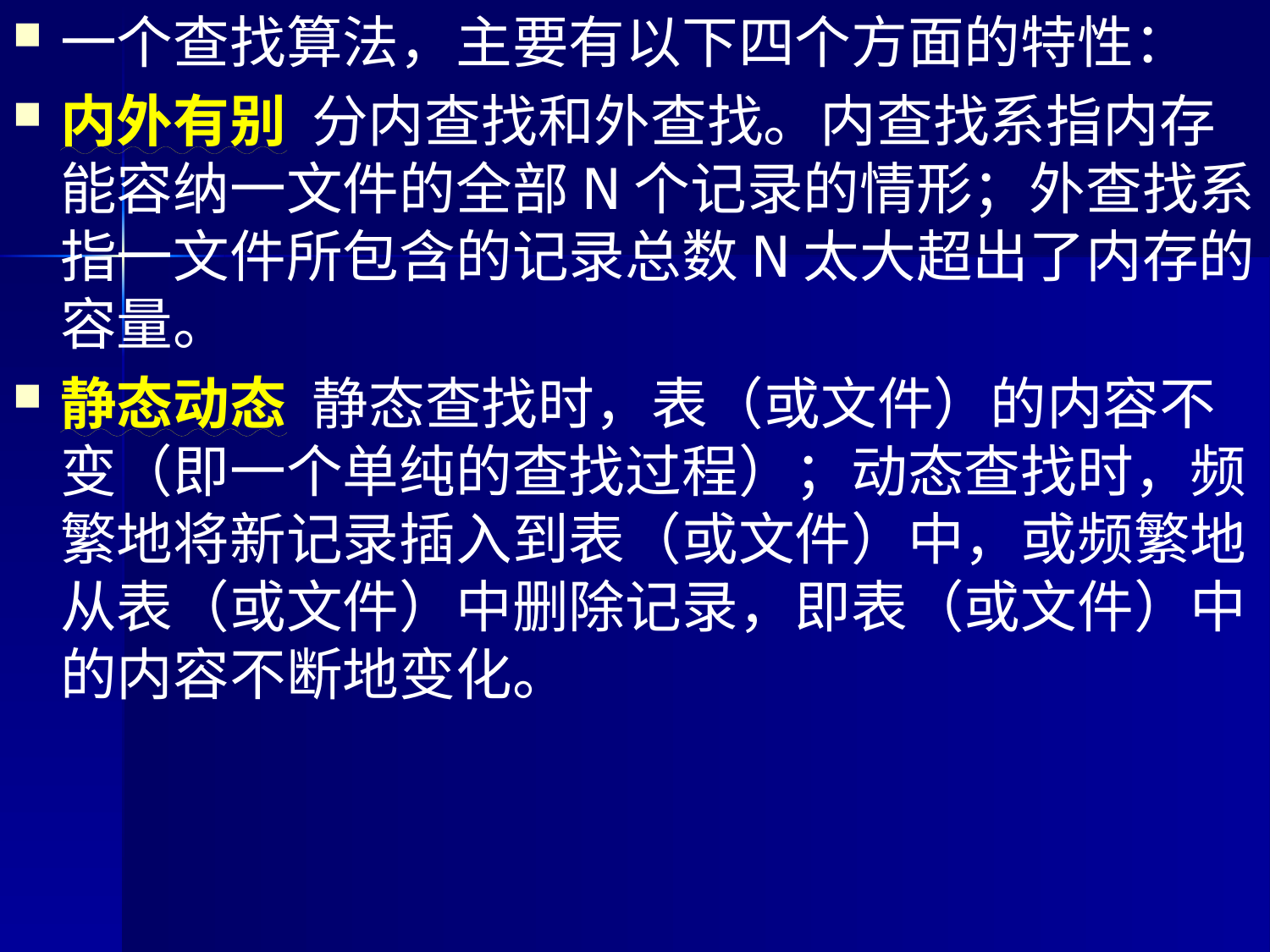

一个查找算法，主要有以下四个方面的特性：
内外有别  分内查找和外查找。内查找系指内存能容纳一文件的全部N个记录的情形；外查找系指一文件所包含的记录总数N太大超出了内存的容量。
静态动态  静态查找时，表（或文件）的内容不变（即一个单纯的查找过程）；动态查找时，频繁地将新记录插入到表（或文件）中，或频繁地从表（或文件）中删除记录，即表（或文件）中的内容不断地变化。